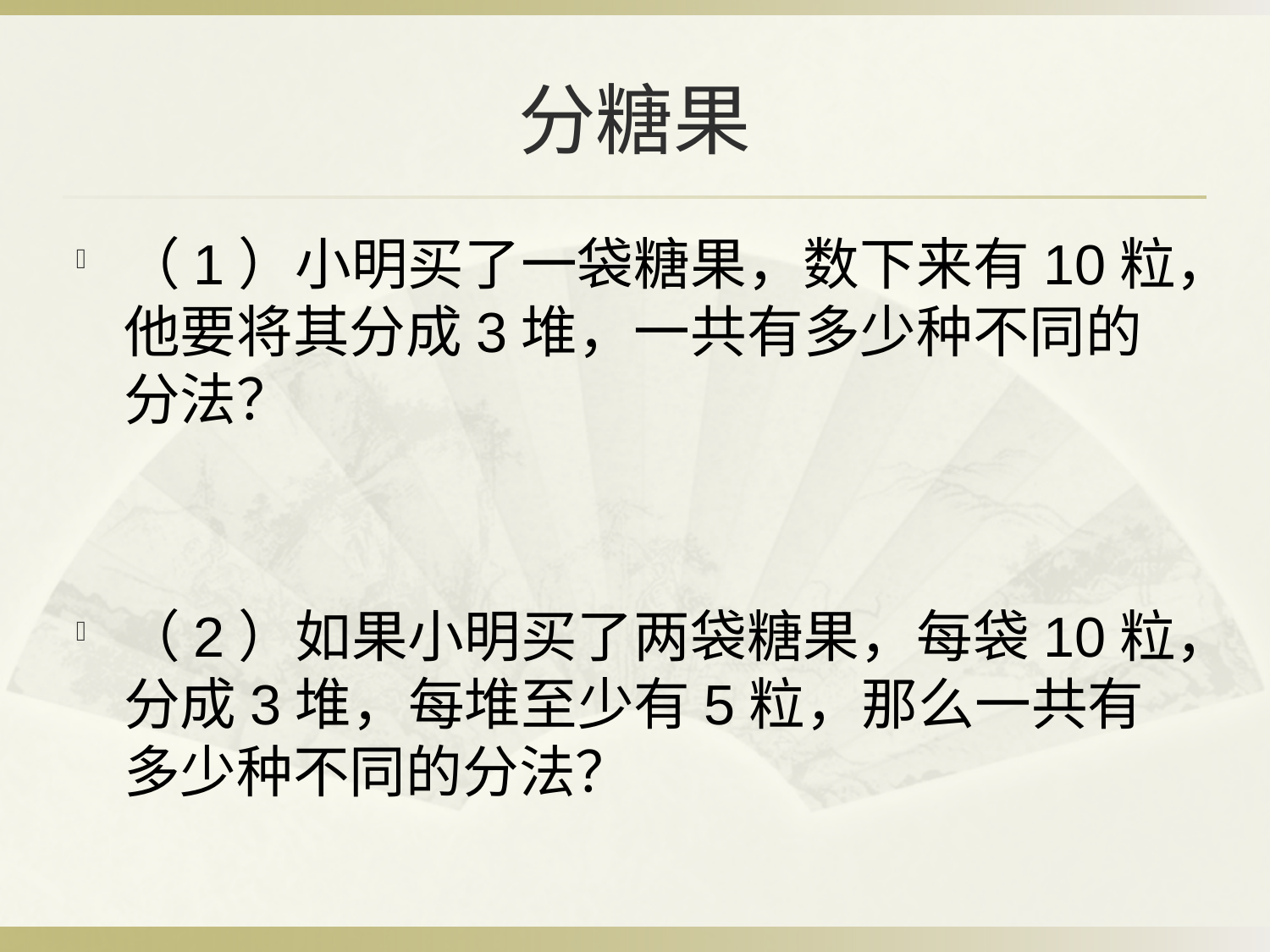

# 分糖果
（1）小明买了一袋糖果，数下来有10粒，他要将其分成3堆，一共有多少种不同的分法？

（2）如果小明买了两袋糖果，每袋10粒，分成3堆，每堆至少有5粒，那么一共有多少种不同的分法？